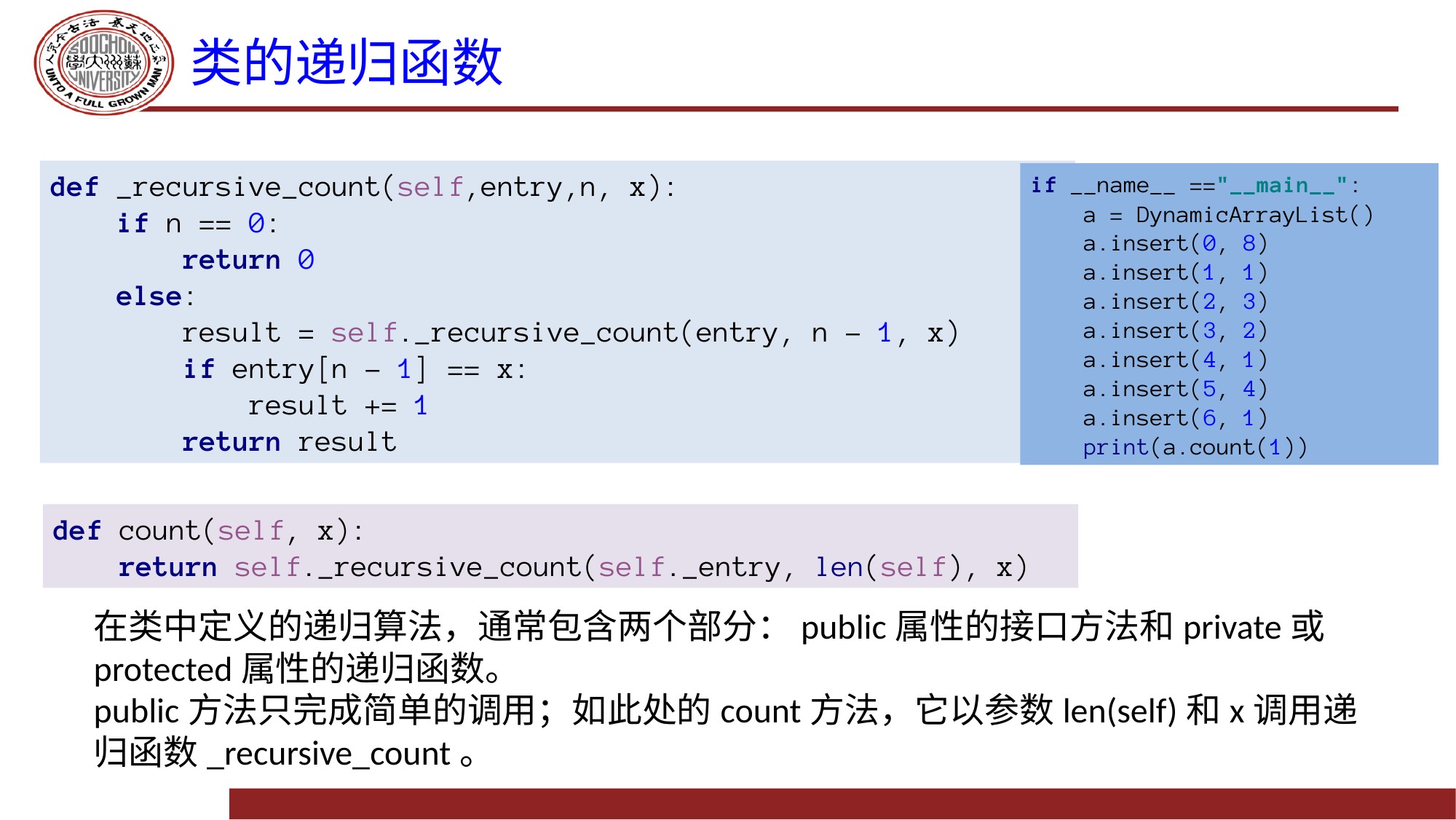

# 类的递归函数
def _recursive_count(self,entry,n, x):
    if n == 0:
        return 0
    else:
        result = self._recursive_count(entry, n - 1, x)
        if entry[n - 1] == x:
            result += 1
        return result
if __name__ =="__main__":
    a = DynamicArrayList()
    a.insert(0, 8)
    a.insert(1, 1)
    a.insert(2, 3)
    a.insert(3, 2)
    a.insert(4, 1)
    a.insert(5, 4)
    a.insert(6, 1)
    print(a.count(1))
def count(self, x):
    return self._recursive_count(self._entry, len(self), x)
在类中定义的递归算法，通常包含两个部分：public属性的接口方法和private或protected属性的递归函数。
public方法只完成简单的调用；如此处的count方法，它以参数len(self)和x调用递归函数_recursive_count。